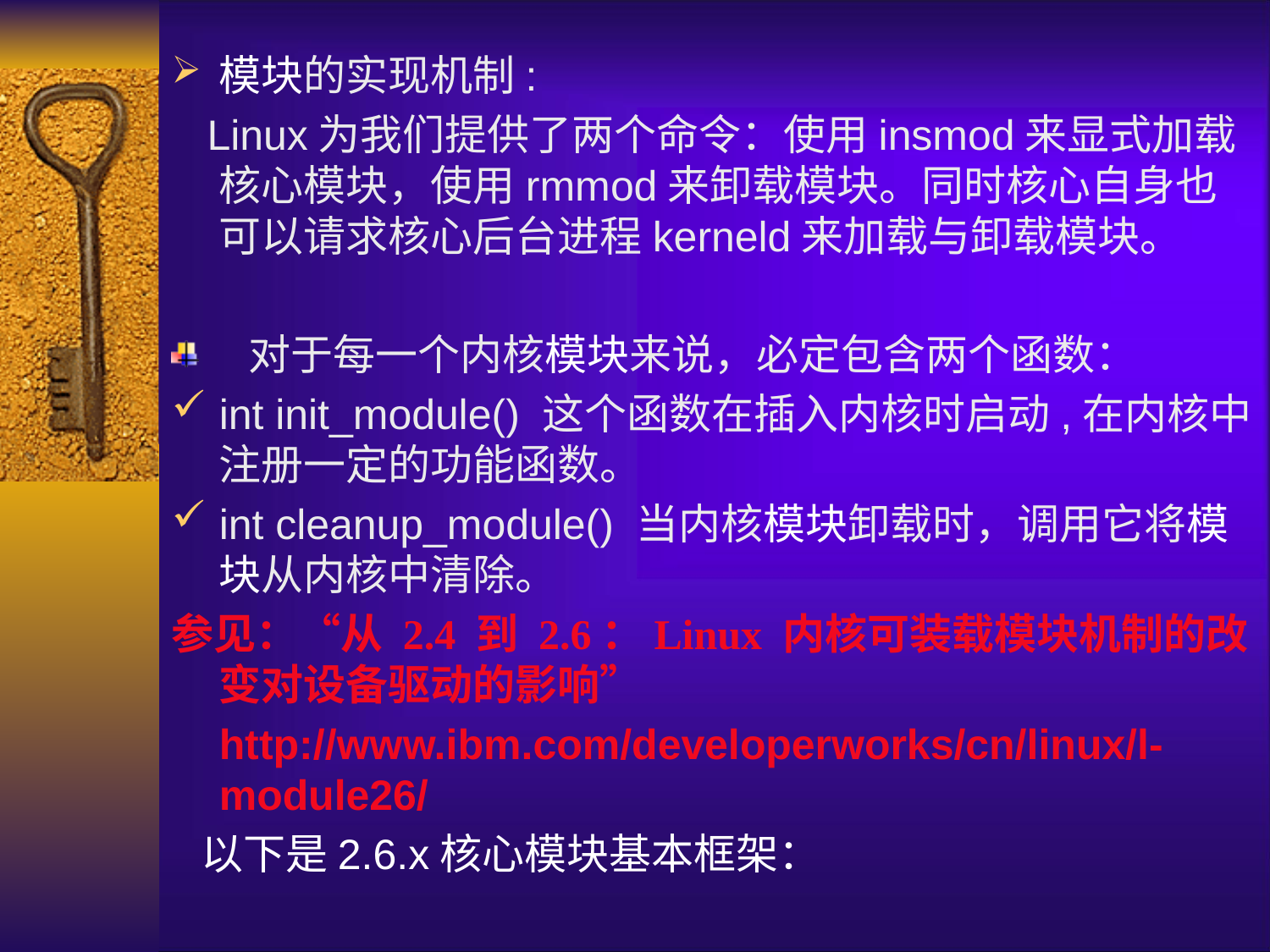

模块的实现机制:
   Linux为我们提供了两个命令：使用insmod来显式加载核心模块，使用rmmod来卸载模块。同时核心自身也可以请求核心后台进程kerneld来加载与卸载模块。

  对于每一个内核模块来说，必定包含两个函数：
int init_module() 这个函数在插入内核时启动,在内核中注册一定的功能函数。
int cleanup_module() 当内核模块卸载时，调用它将模块从内核中清除。
参见：“从 2.4 到 2.6：Linux 内核可装载模块机制的改变对设备驱动的影响”
	http://www.ibm.com/developerworks/cn/linux/l-module26/
  以下是2.6.x核心模块基本框架：